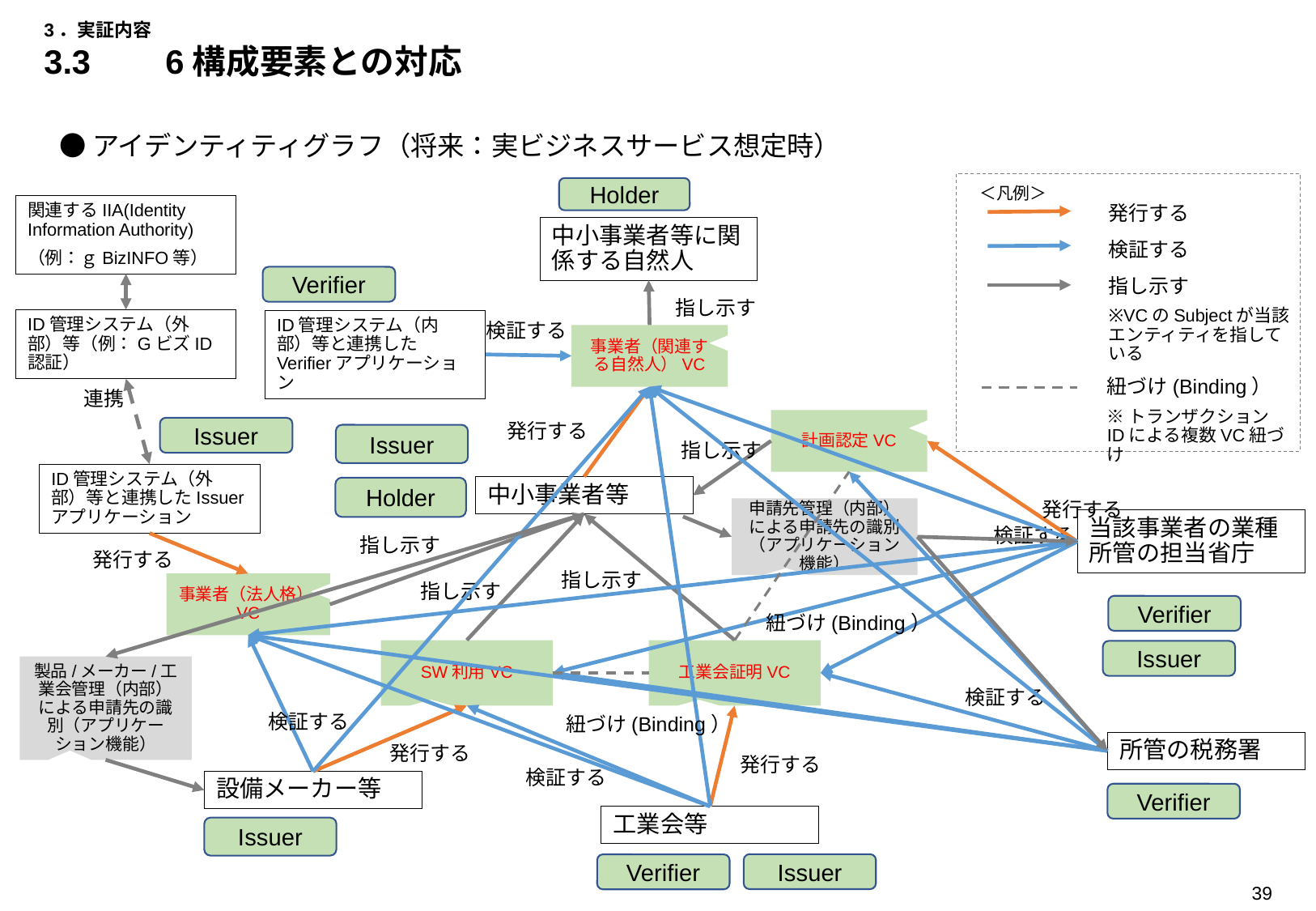

# 3．実証内容 3.3	6構成要素との対応
●アイデンティティグラフ（将来：実ビジネスサービス想定時）

Holder
＜凡例＞
関連するIIA(Identity Information Authority)
（例：ｇBizINFO等）
発行する
中小事業者等に関係する自然人
検証する
Verifier
指し示す
※VCのSubjectが当該エンティティを指している
指し示す
ID管理システム（外部）等（例：GビズID認証）
ID管理システム（内部）等と連携したVerifierアプリケーション
検証する
事業者（関連する自然人）VC
紐づけ(Binding）
※トランザクションIDによる複数VC紐づけ
連携
計画認定VC
発行する
Issuer
Issuer
指し示す
ID管理システム（外部）等と連携したIssuerアプリケーション
中小事業者等
Holder
発行する
申請先管理（内部）による申請先の識別（アプリケーション機能）
当該事業者の業種所管の担当省庁
検証する
指し示す
発行する
指し示す
事業者（法人格）VC
指し示す
Verifier
紐づけ(Binding）
工業会証明VC
SW利用VC
Issuer
製品/メーカー/工業会管理（内部）による申請先の識別（アプリケーション機能）
検証する
検証する
紐づけ(Binding）
所管の税務署
発行する
発行する
検証する
設備メーカー等
Verifier
工業会等
Issuer
Issuer
Verifier